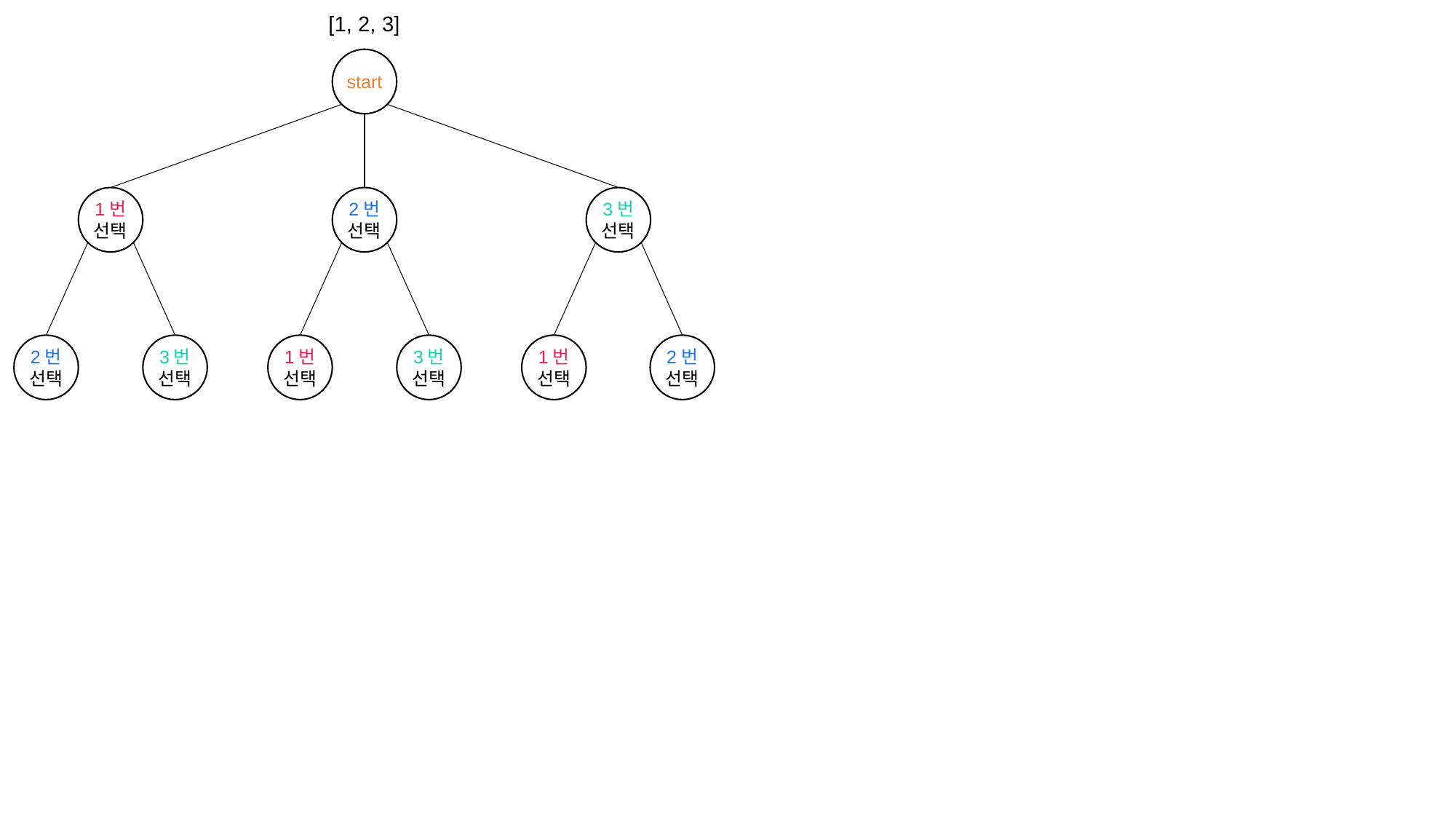

[1, 2, 3]
start
1번 선택
2번 선택
3번 선택
2번 선택
3번 선택
1번 선택
3번 선택
1번 선택
2번 선택